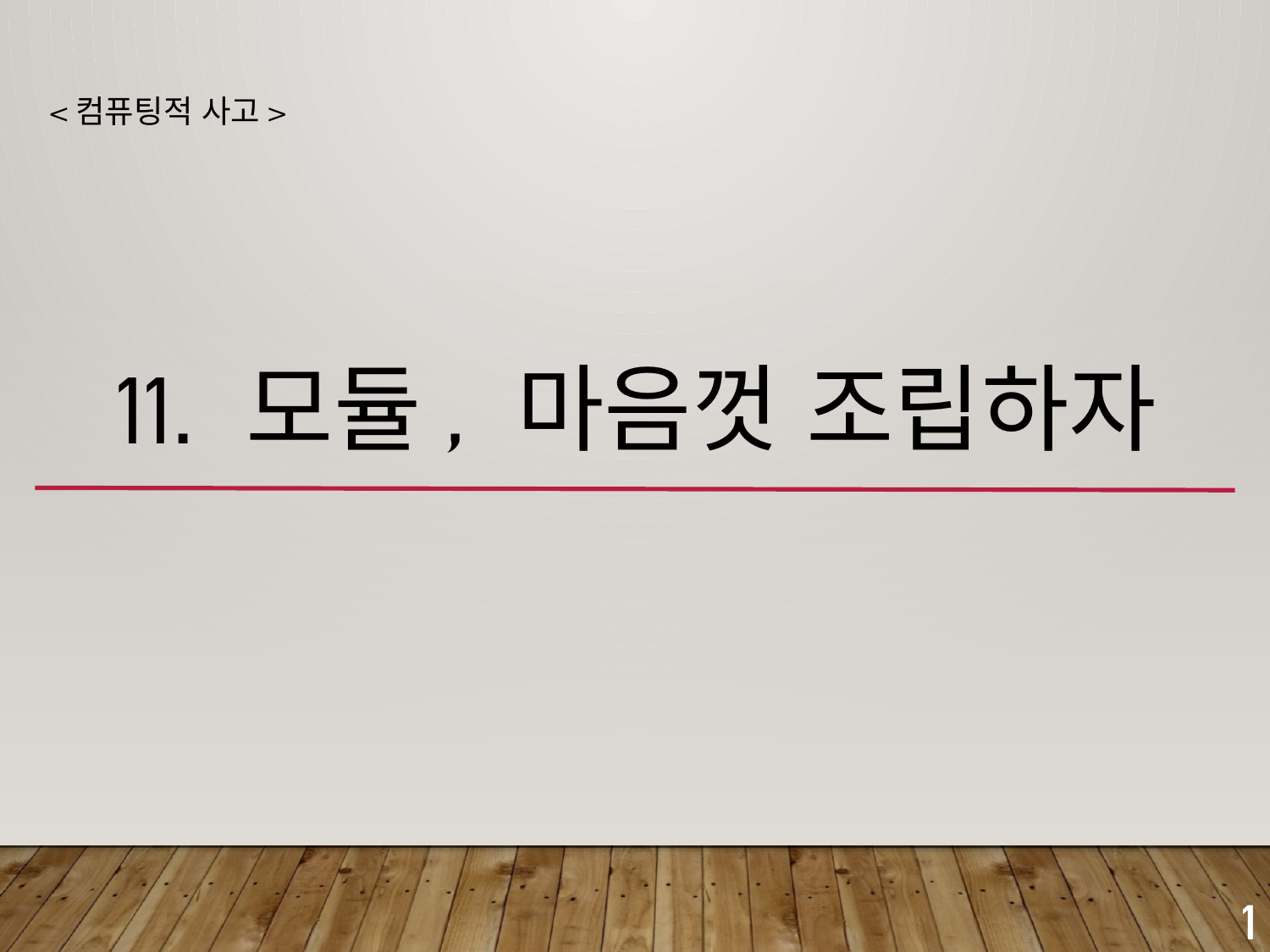

<컴퓨팅적 사고>
# 11. 모듈, 마음껏 조립하자